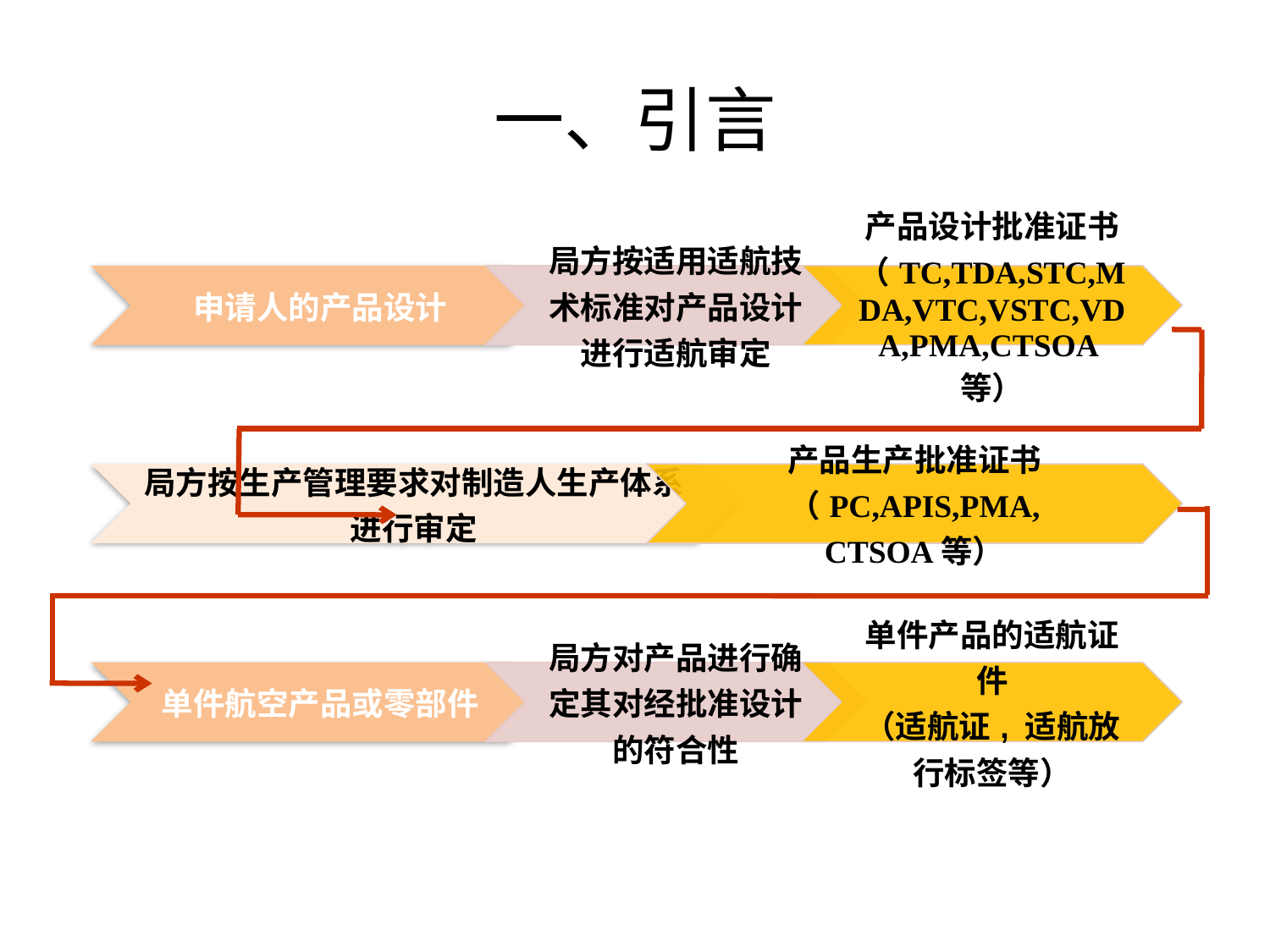

# 一、引言
申请人的产品设计
局方按适用适航技术标准对产品设计进行适航审定
产品设计批准证书
（TC,TDA,STC,MDA,VTC,VSTC,VDA,PMA,CTSOA等）
局方按生产管理要求对制造人生产体系进行审定
产品生产批准证书
（PC,APIS,PMA,
CTSOA等）
单件航空产品或零部件
局方对产品进行确定其对经批准设计的符合性
单件产品的适航证件
（适航证, 适航放行标签等）